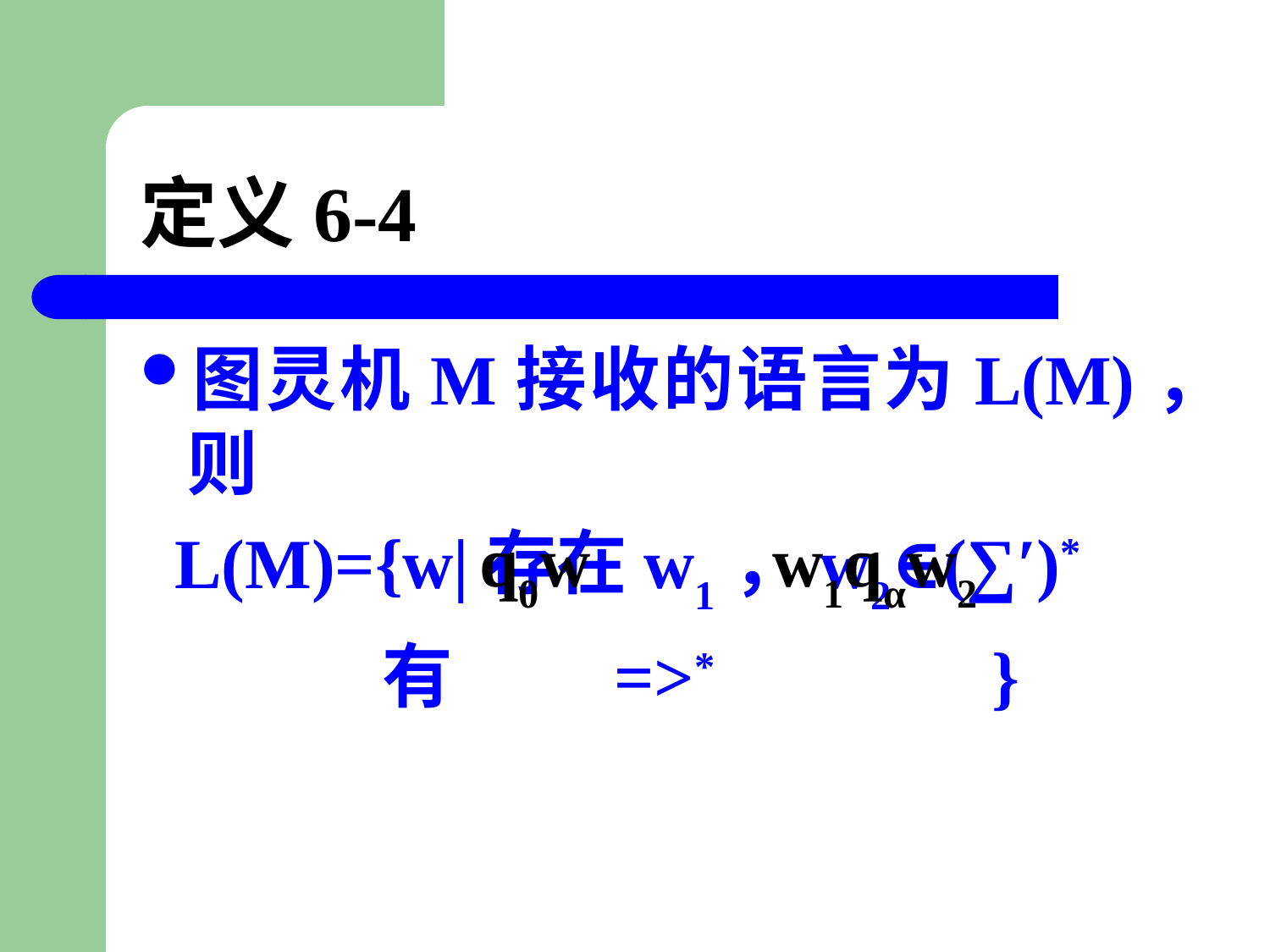

# 定义6-4
图灵机M接收的语言为L(M)，则
  L(M)={w|存在w1，w2∈(∑′)*
              有         =>*                 }
q0w
w1qαw2